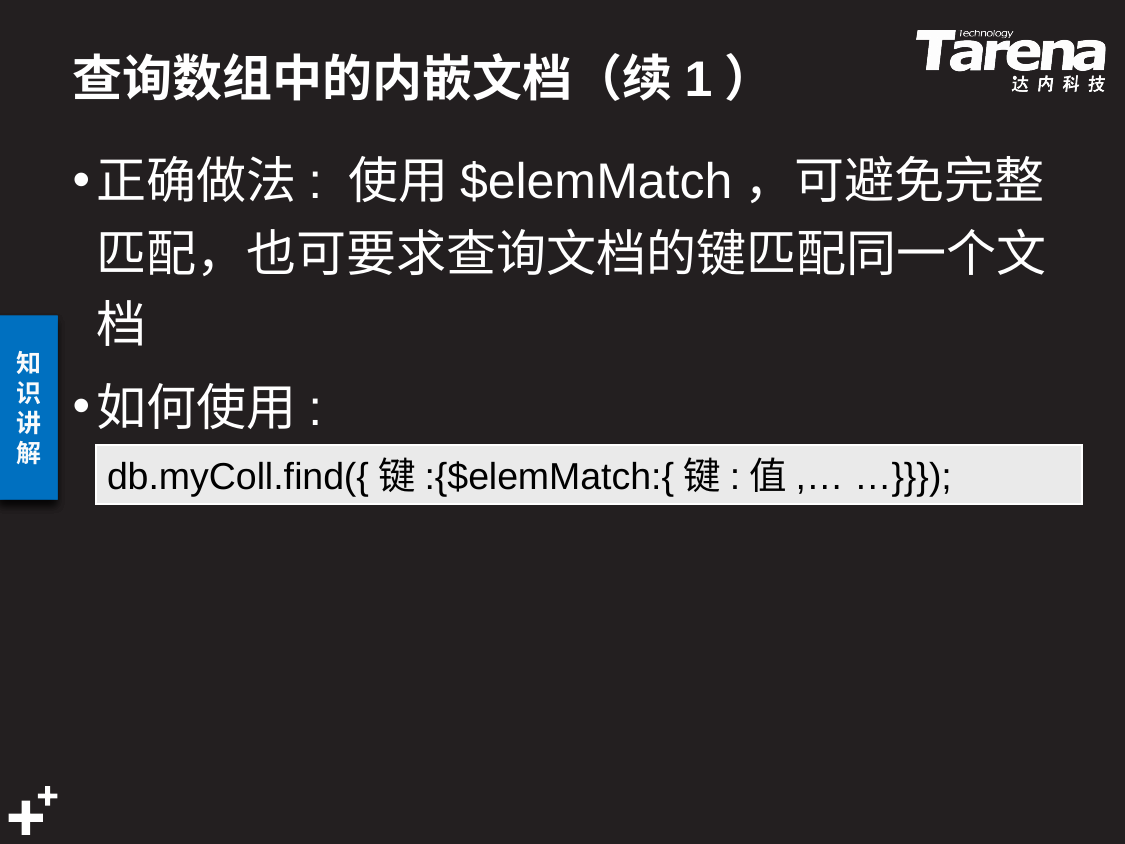

# 查询数组中的内嵌文档（续1）
正确做法: 使用$elemMatch，可避免完整匹配，也可要求查询文档的键匹配同一个文档
如何使用:
db.myColl.find({键:{$elemMatch:{键:值,… …}}});